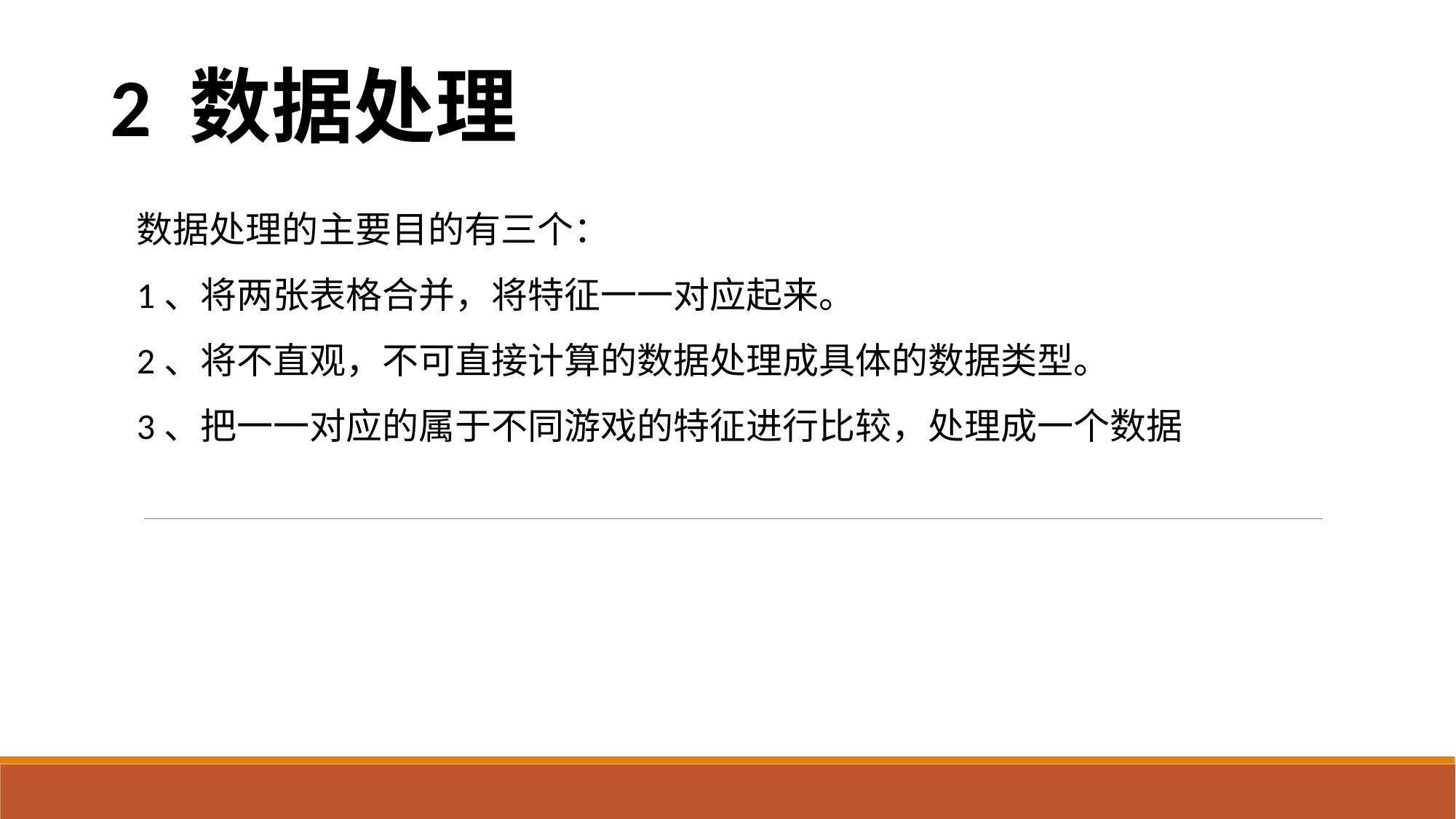

2 数据处理
数据处理的主要目的有三个：
1、将两张表格合并，将特征一一对应起来。
2、将不直观，不可直接计算的数据处理成具体的数据类型。
3、把一一对应的属于不同游戏的特征进行比较，处理成一个数据